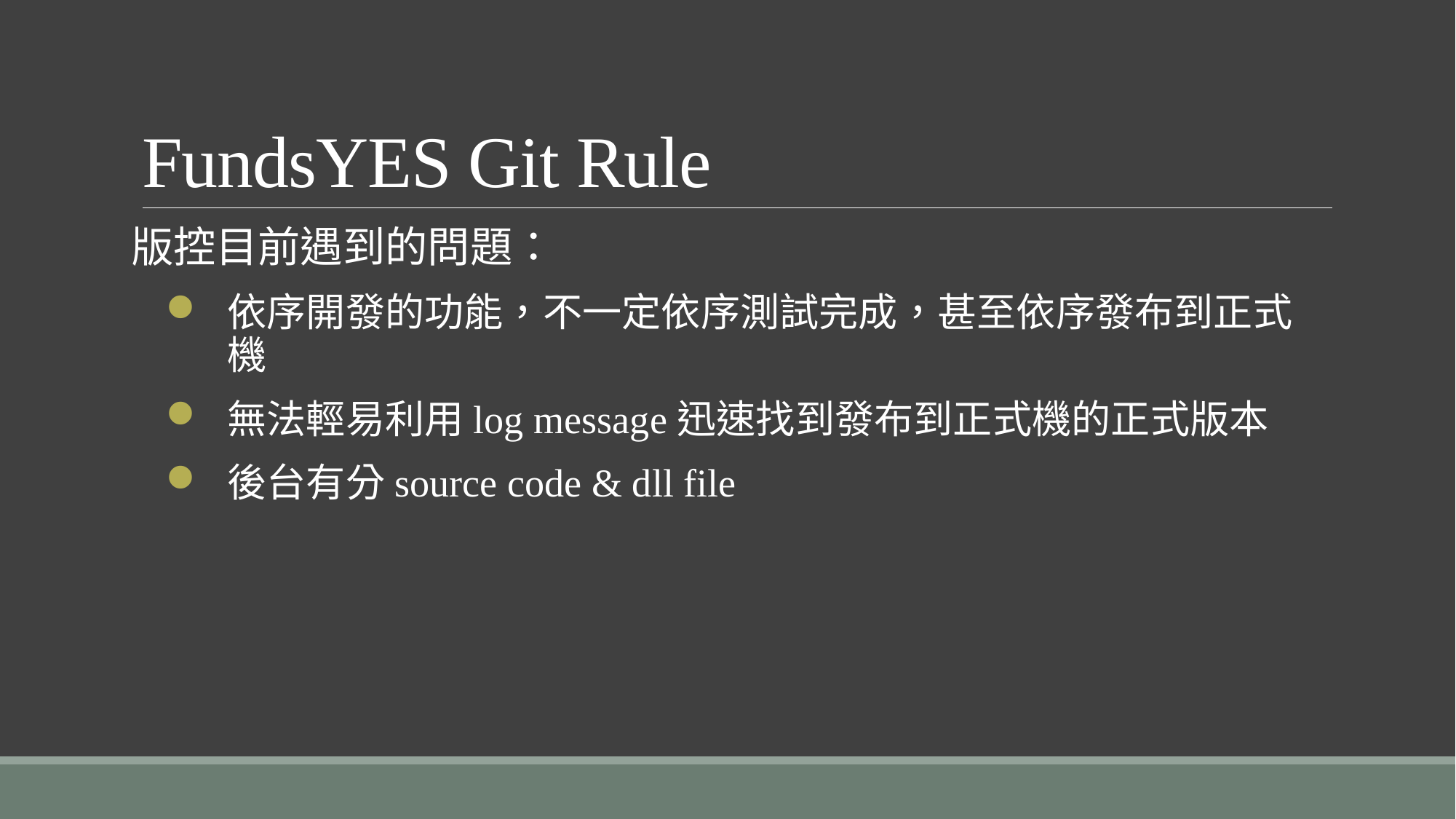

# FundsYES Git Rule
版控目前遇到的問題：
依序開發的功能，不一定依序測試完成，甚至依序發布到正式機
無法輕易利用log message迅速找到發布到正式機的正式版本
後台有分source code & dll file